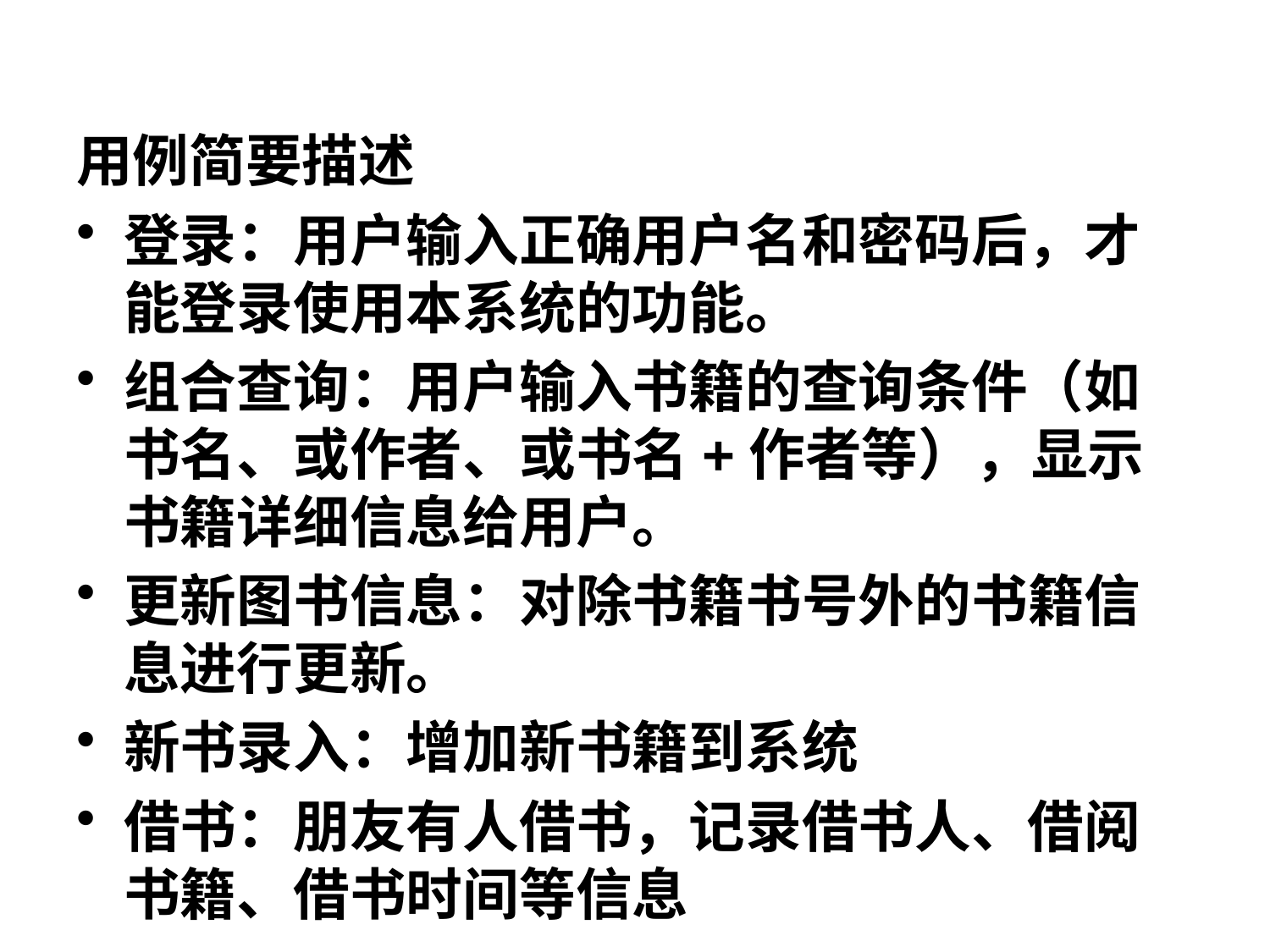

用例简要描述
登录：用户输入正确用户名和密码后，才能登录使用本系统的功能。
组合查询：用户输入书籍的查询条件（如书名、或作者、或书名+作者等），显示书籍详细信息给用户。
更新图书信息：对除书籍书号外的书籍信息进行更新。
新书录入：增加新书籍到系统
借书：朋友有人借书，记录借书人、借阅书籍、借书时间等信息